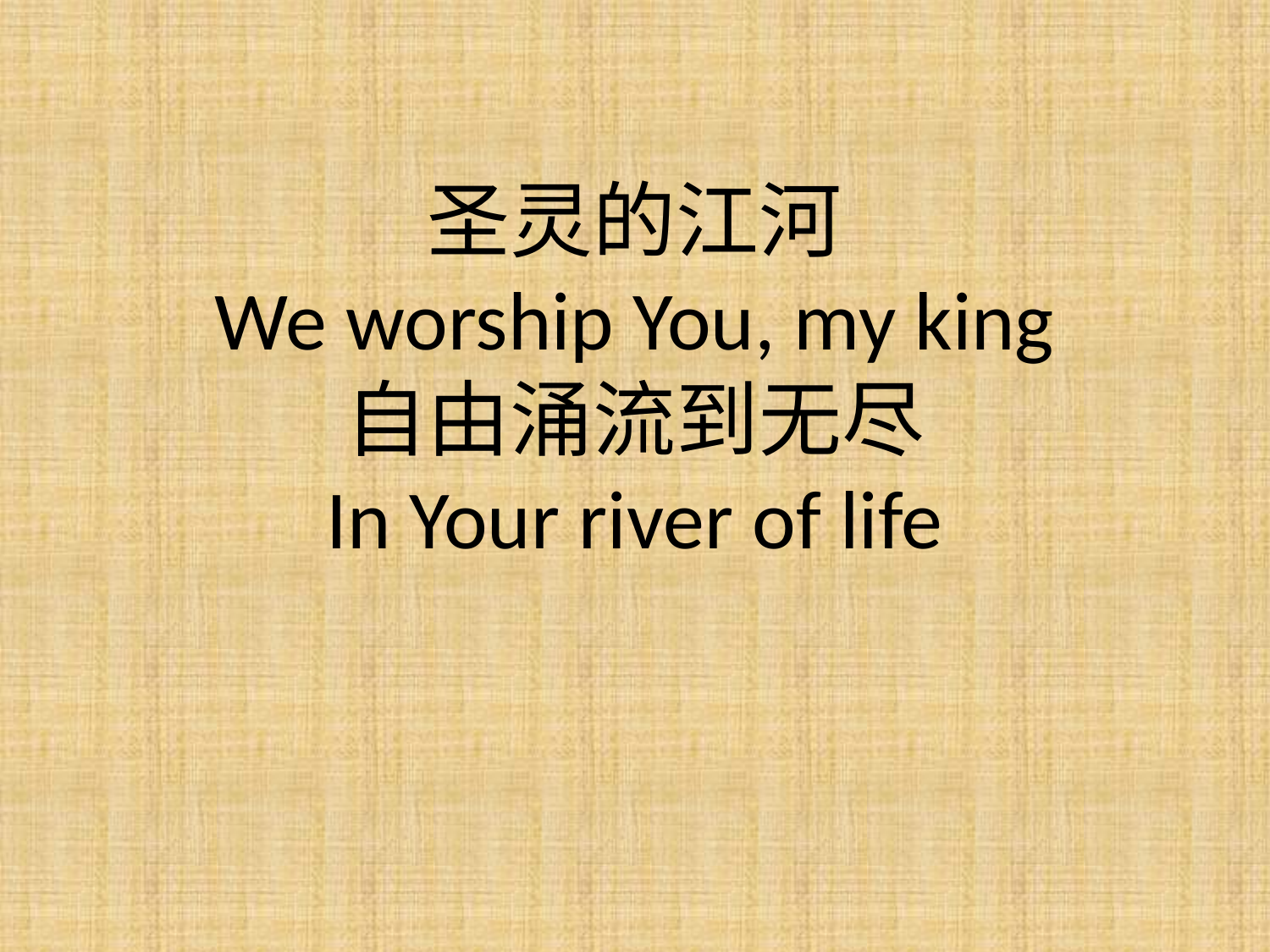

圣灵的江河
We worship You, my king
自由涌流到无尽
In Your river of life